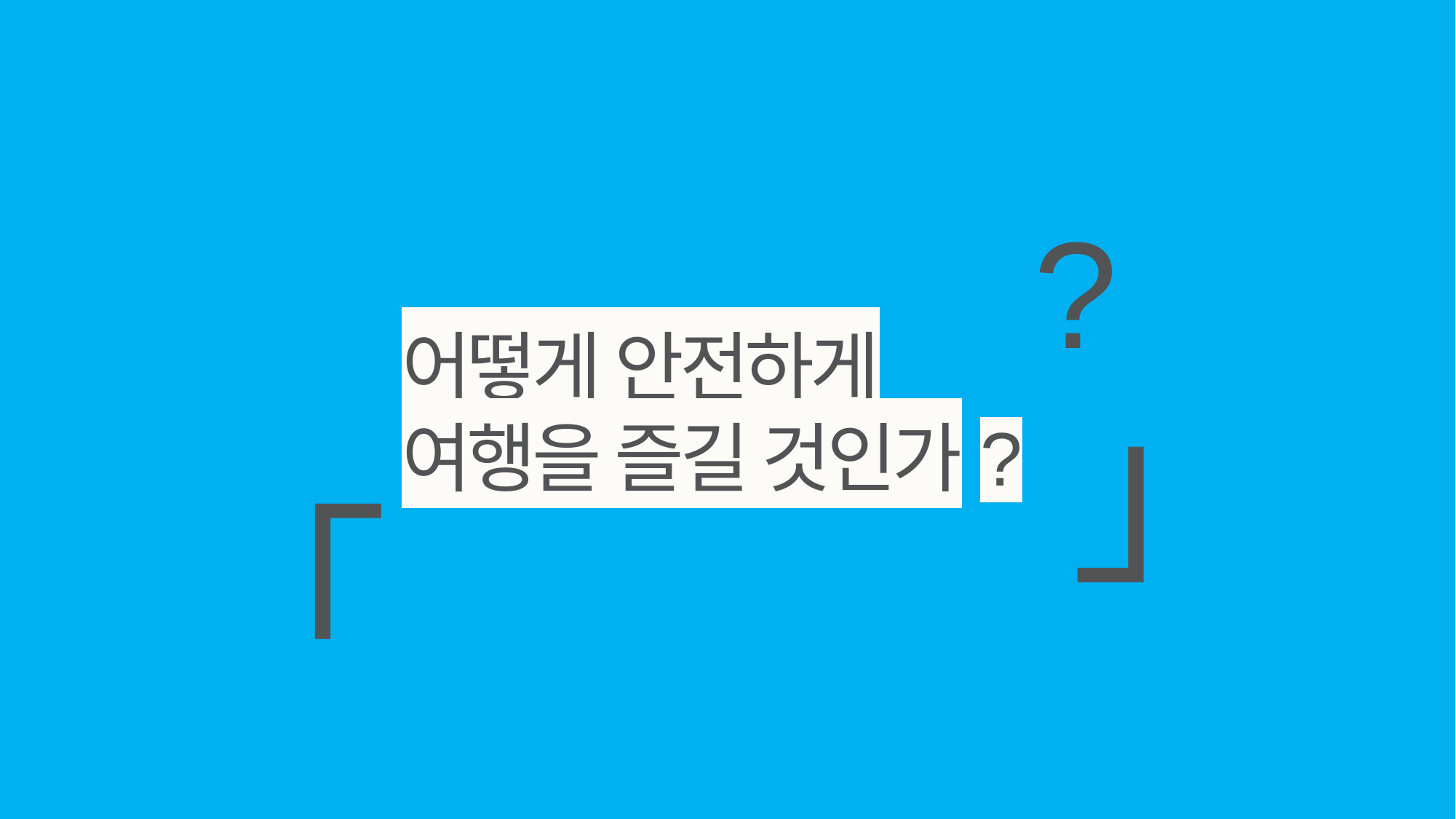

?
 「
」
어떻게 안전하게
여행을 즐길 것인가?